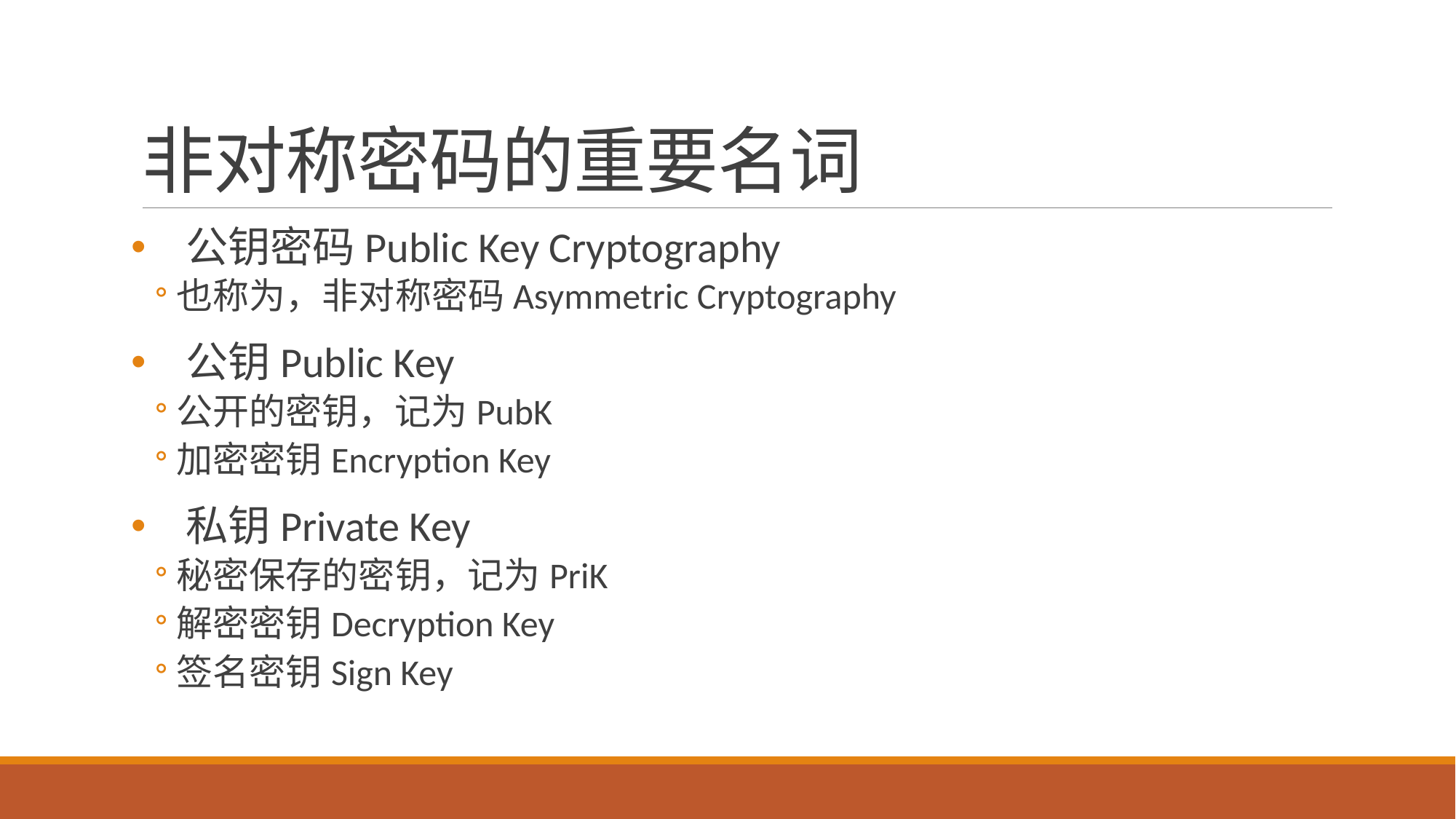

# 非对称密码的重要名词
公钥密码Public Key Cryptography
也称为，非对称密码Asymmetric Cryptography
公钥Public Key
公开的密钥，记为PubK
加密密钥Encryption Key
私钥Private Key
秘密保存的密钥，记为PriK
解密密钥Decryption Key
签名密钥Sign Key
53